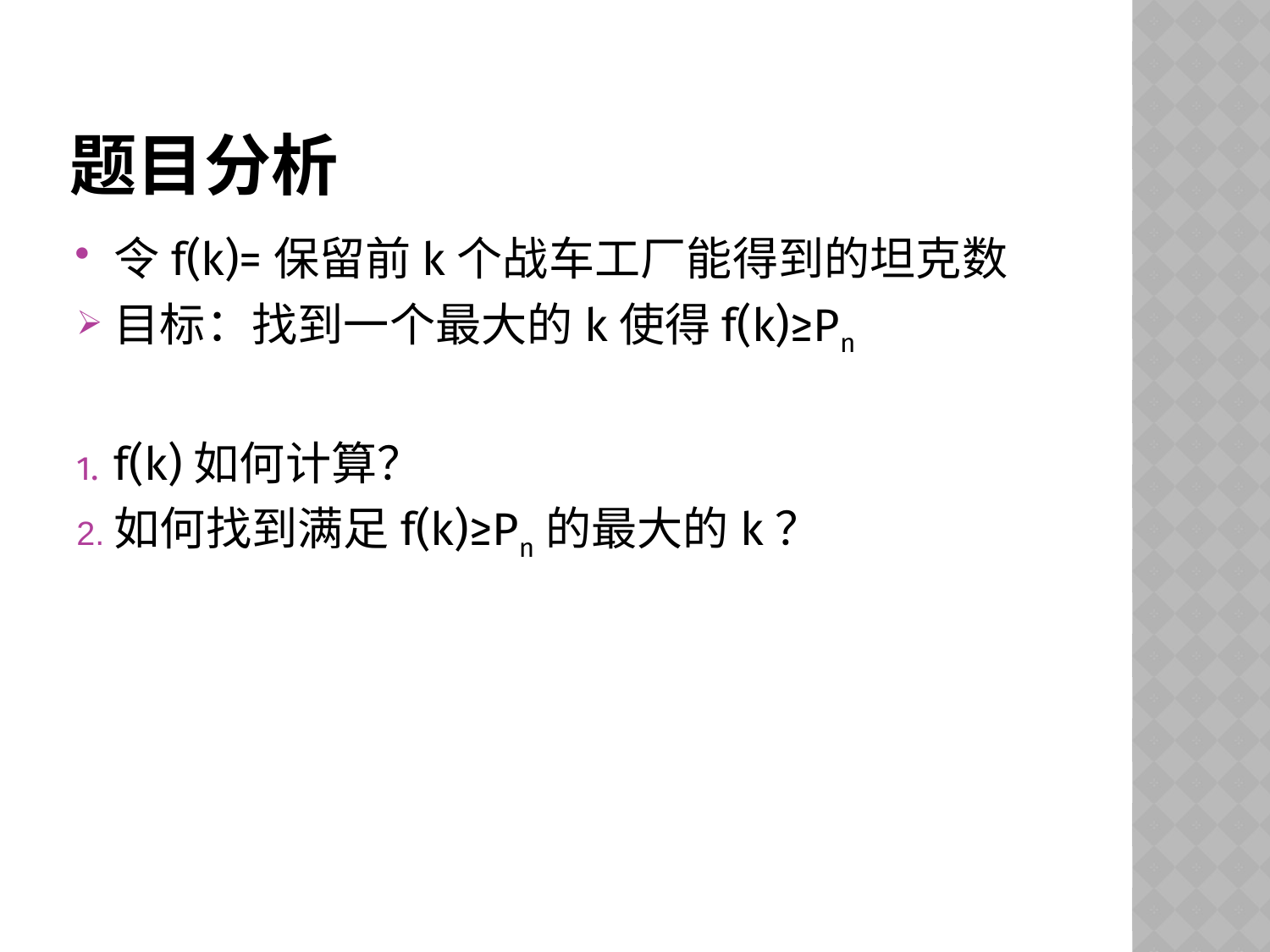

# 题目分析
令f(k)=保留前k个战车工厂能得到的坦克数
目标：找到一个最大的k使得f(k)≥Pn

f(k)如何计算？
如何找到满足f(k)≥Pn的最大的k？